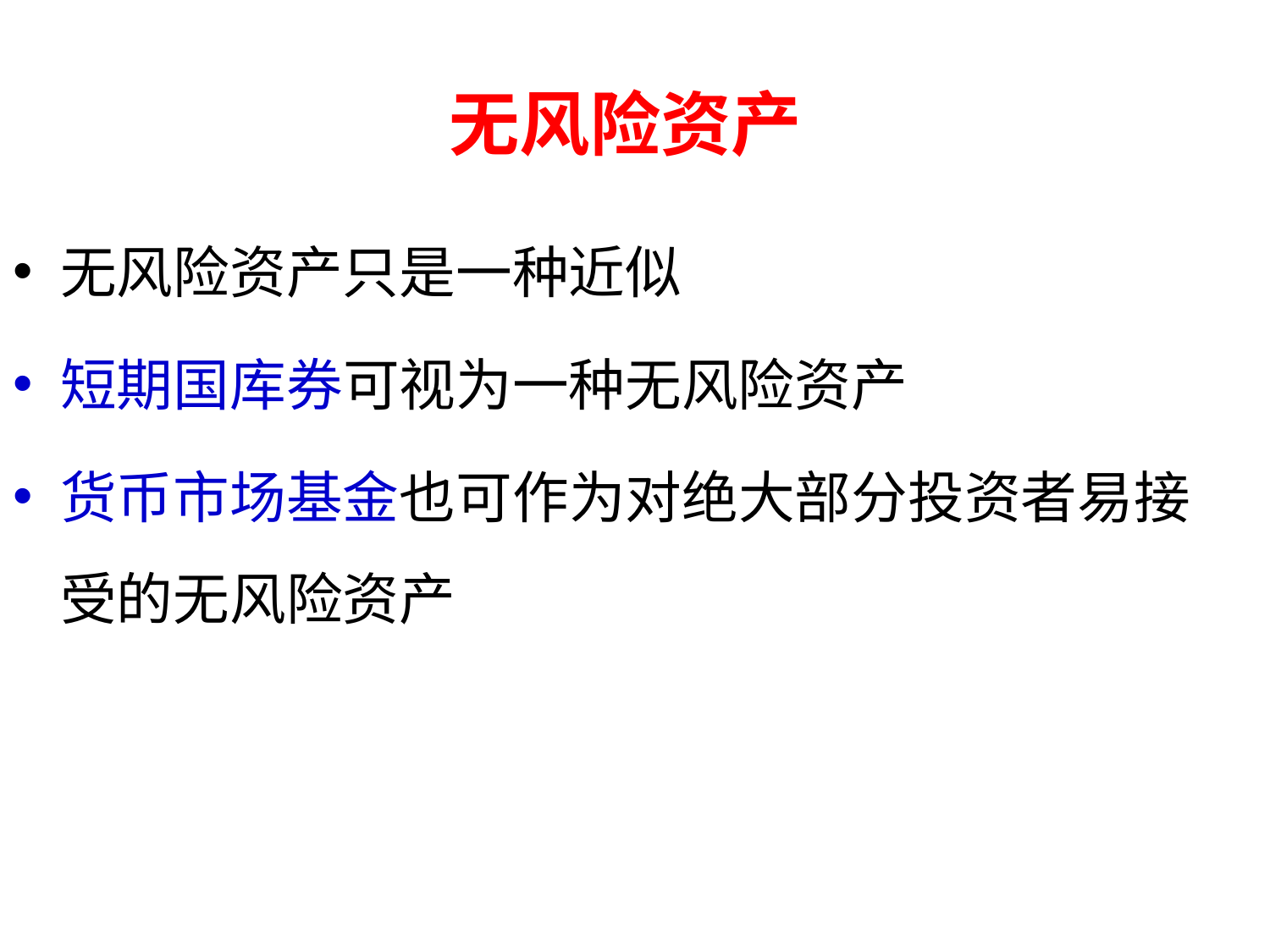

# 无风险资产
无风险资产只是一种近似
短期国库券可视为一种无风险资产
货币市场基金也可作为对绝大部分投资者易接受的无风险资产
17